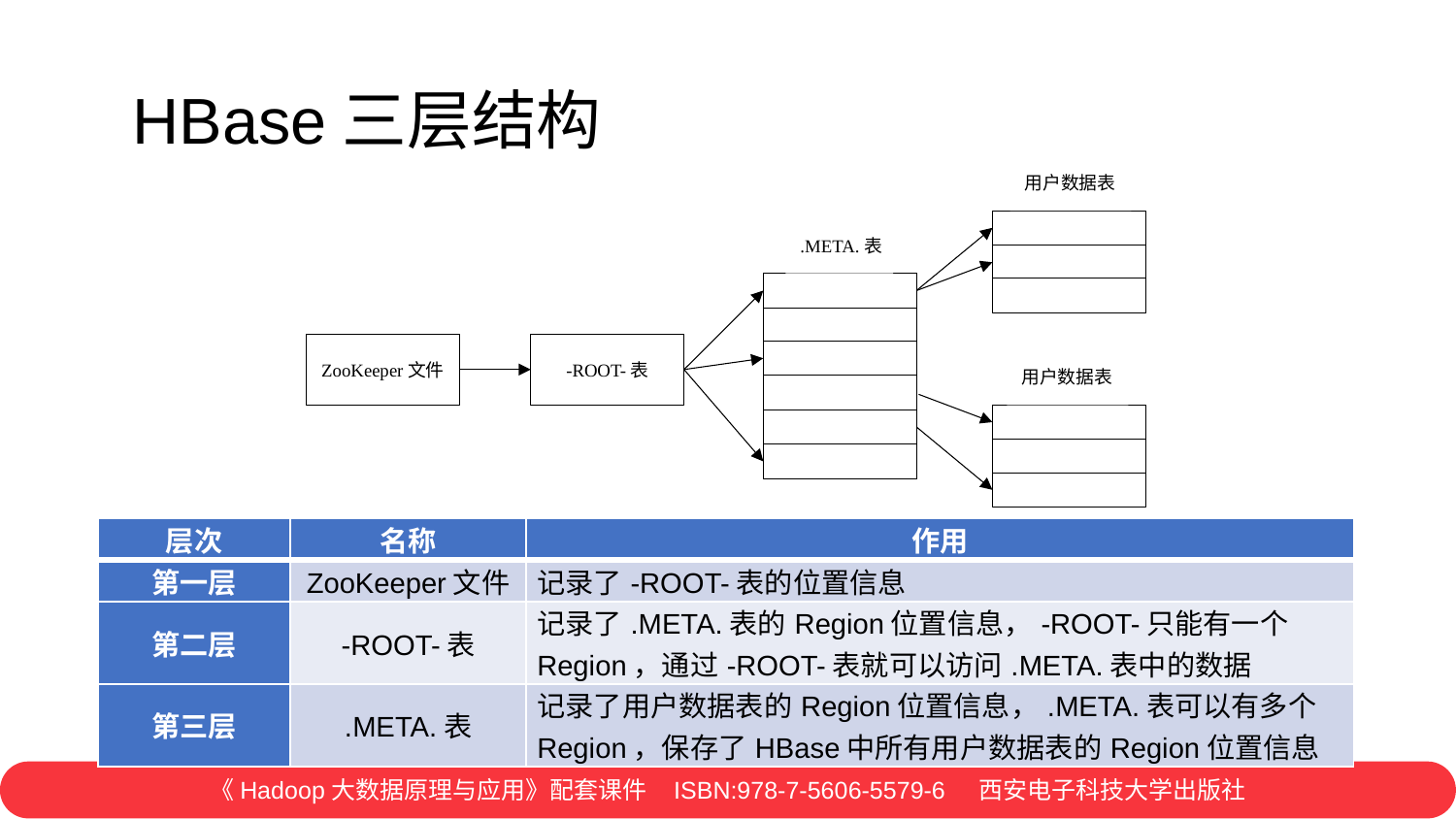

# HBase三层结构

用户数据表

.META.表

ZooKeeper文件
-ROOT-表

用户数据表

| 层次 | 名称 | 作用 |
| --- | --- | --- |
| 第一层 | ZooKeeper文件 | 记录了-ROOT-表的位置信息 |
| 第二层 | -ROOT-表 | 记录了.META.表的Region位置信息，-ROOT-只能有一个Region，通过-ROOT-表就可以访问.META.表中的数据 |
| 第三层 | .META.表 | 记录了用户数据表的Region位置信息，.META.表可以有多个Region，保存了HBase中所有用户数据表的Region位置信息 |